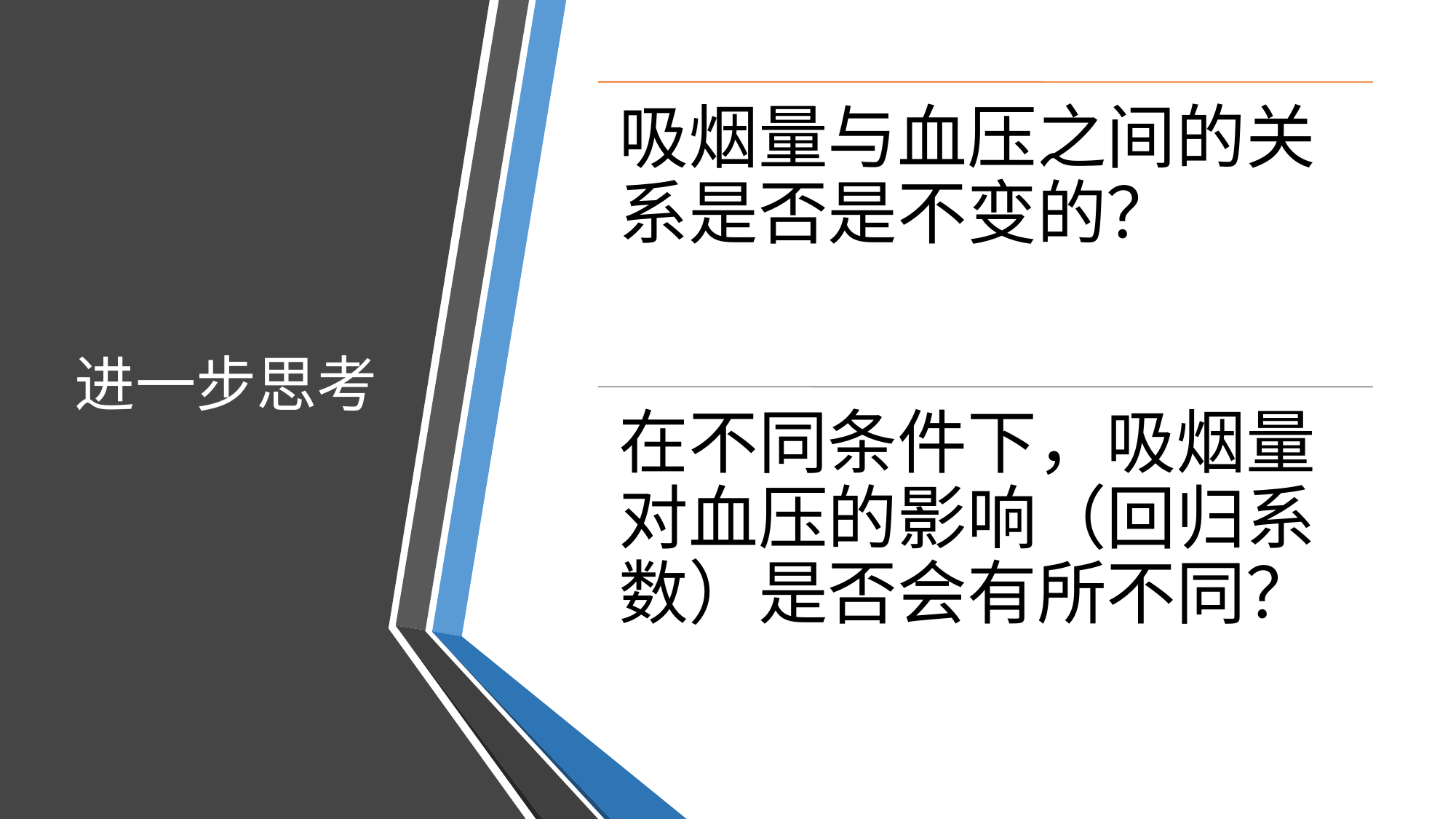

# 进一步思考
吸烟量与血压之间的关系是否是不变的？
在不同条件下，吸烟量对血压的影响（回归系数）是否会有所不同？